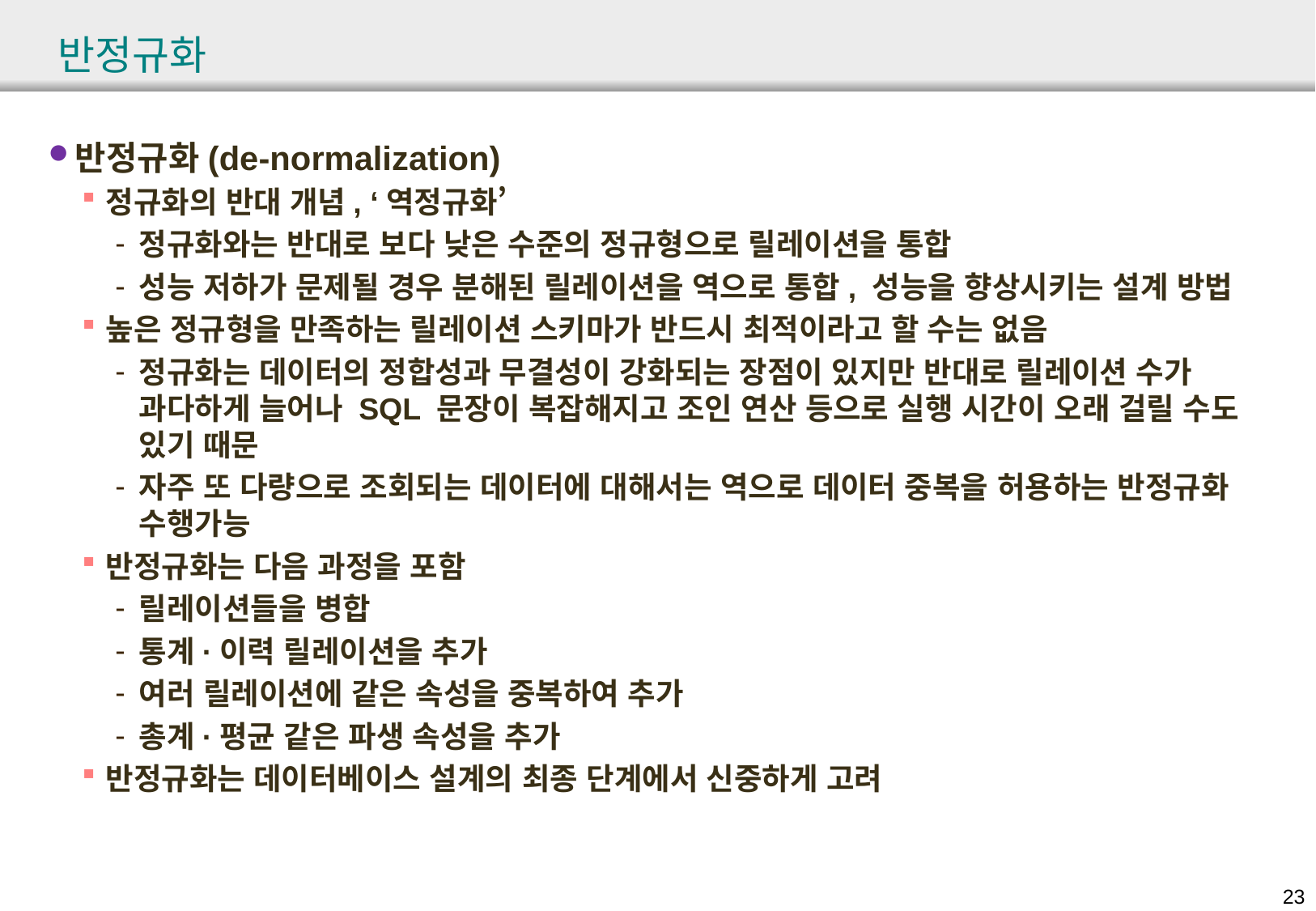

# 반정규화
반정규화(de-normalization)
정규화의 반대 개념, ‘역정규화’
정규화와는 반대로 보다 낮은 수준의 정규형으로 릴레이션을 통합
성능 저하가 문제될 경우 분해된 릴레이션을 역으로 통합, 성능을 향상시키는 설계 방법
높은 정규형을 만족하는 릴레이션 스키마가 반드시 최적이라고 할 수는 없음
정규화는 데이터의 정합성과 무결성이 강화되는 장점이 있지만 반대로 릴레이션 수가 과다하게 늘어나 SQL 문장이 복잡해지고 조인 연산 등으로 실행 시간이 오래 걸릴 수도 있기 때문
자주 또 다량으로 조회되는 데이터에 대해서는 역으로 데이터 중복을 허용하는 반정규화 수행가능
반정규화는 다음 과정을 포함
릴레이션들을 병합
통계·이력 릴레이션을 추가
여러 릴레이션에 같은 속성을 중복하여 추가
총계·평균 같은 파생 속성을 추가
반정규화는 데이터베이스 설계의 최종 단계에서 신중하게 고려